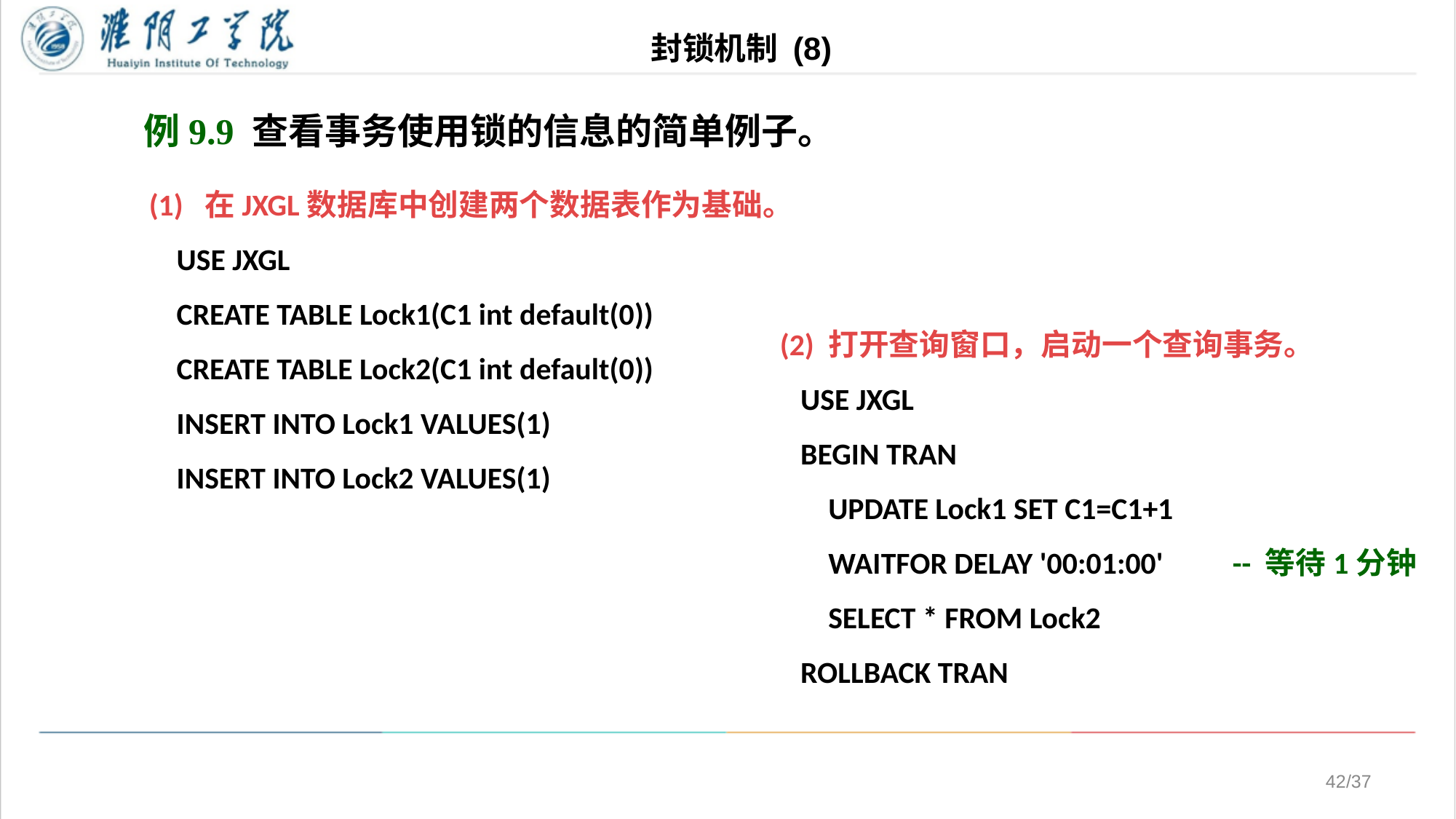

# 封锁机制 (8)
例9.9 查看事务使用锁的信息的简单例子。
(1)  在JXGL数据库中创建两个数据表作为基础。
    USE JXGL
    CREATE TABLE Lock1(C1 int default(0))
    CREATE TABLE Lock2(C1 int default(0))
    INSERT INTO Lock1 VALUES(1)
    INSERT INTO Lock2 VALUES(1)

 (2) 打开查询窗口，启动一个查询事务。
    USE JXGL
    BEGIN TRAN
        UPDATE Lock1 SET C1=C1+1
        WAITFOR DELAY '00:01:00'          -- 等待1分钟
        SELECT * FROM Lock2
    ROLLBACK TRAN

42/37